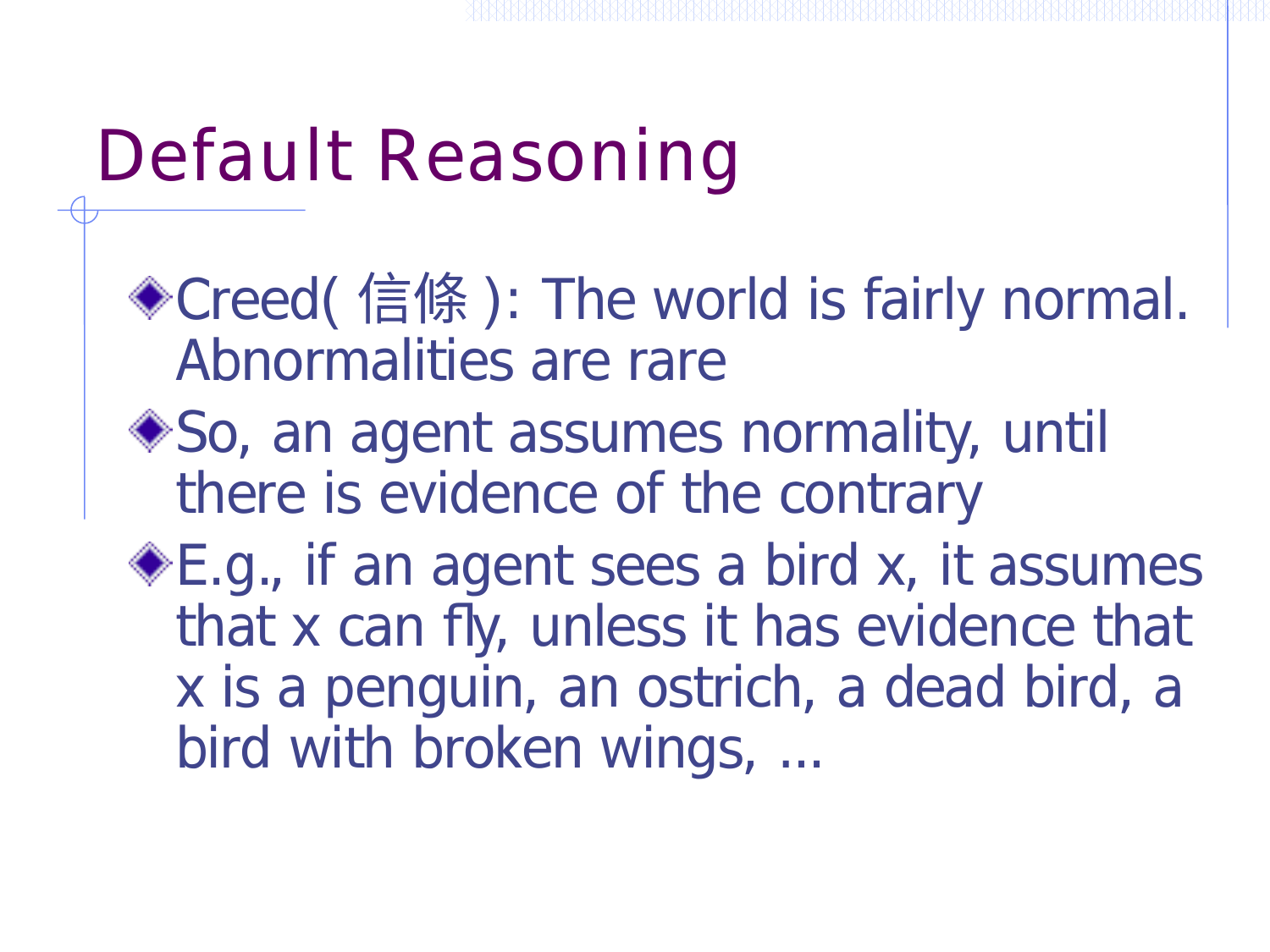

# Default Reasoning
Creed(信條): The world is fairly normal. Abnormalities are rare
So, an agent assumes normality, until there is evidence of the contrary
E.g., if an agent sees a bird x, it assumes that x can fly, unless it has evidence that x is a penguin, an ostrich, a dead bird, a bird with broken wings, …